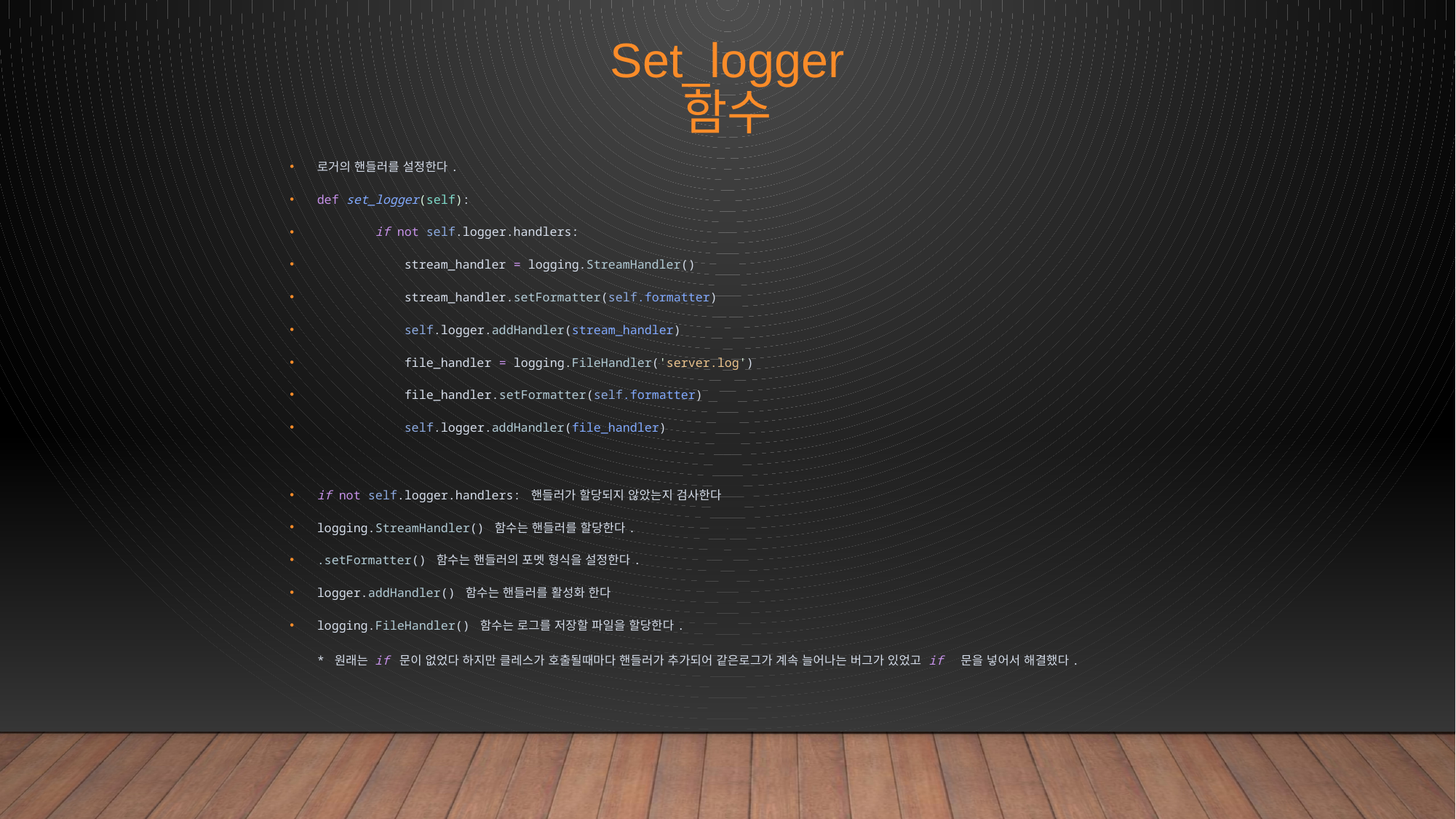

# Set_logger 함수
로거의 핸들러를 설정한다.
def set_logger(self):
        if not self.logger.handlers:
            stream_handler = logging.StreamHandler()
            stream_handler.setFormatter(self.formatter)
            self.logger.addHandler(stream_handler)
            file_handler = logging.FileHandler('server.log')
            file_handler.setFormatter(self.formatter)
            self.logger.addHandler(file_handler)

if not self.logger.handlers: 핸들러가 할당되지 않았는지 검사한다
logging.StreamHandler() 함수는 핸들러를 할당한다.
.setFormatter() 함수는 핸들러의 포멧 형식을 설정한다.
logger.addHandler() 함수는 핸들러를 활성화 한다
logging.FileHandler() 함수는 로그를 저장할 파일을 할당한다.
* 원래는 if 문이 없었다 하지만 클레스가 호출될때마다 핸들러가 추가되어 같은로그가 계속 늘어나는 버그가 있었고 if  문을 넣어서 해결했다.